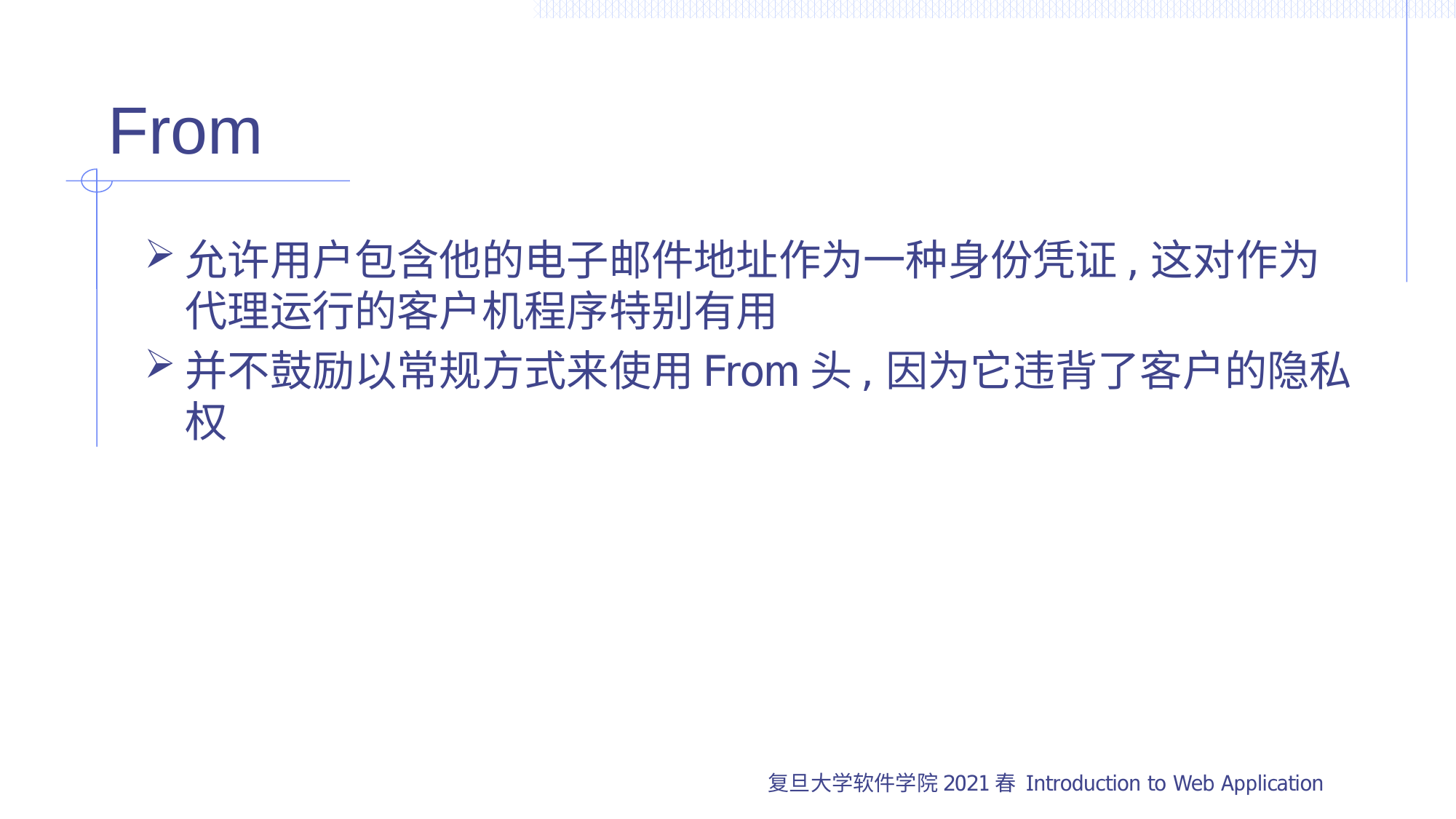

# From
允许用户包含他的电子邮件地址作为一种身份凭证,这对作为代理运行的客户机程序特别有用
并不鼓励以常规方式来使用From头,因为它违背了客户的隐私权